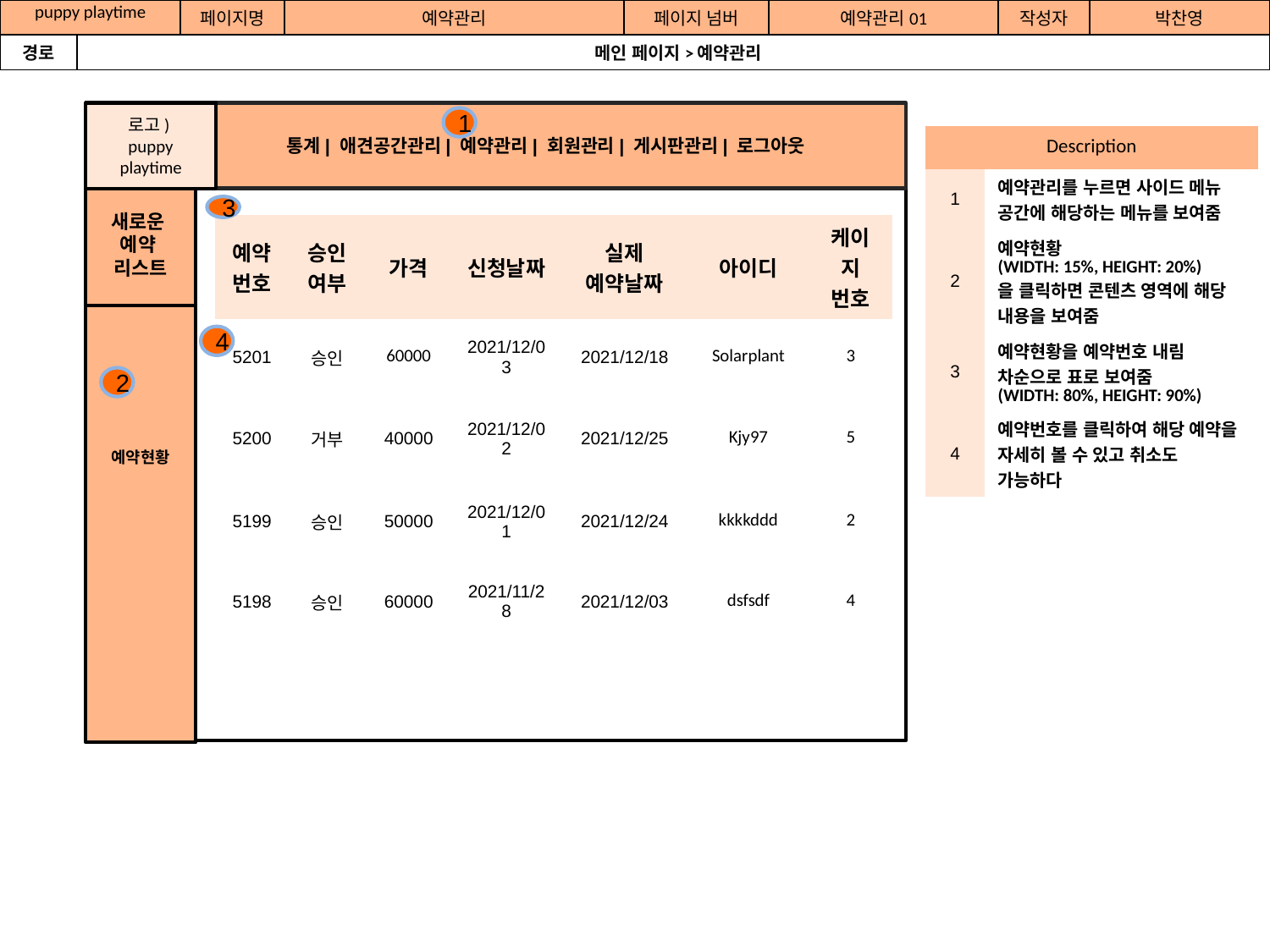

| puppy playtime |  | 페이지명 | 예약관리 | 페이지 넘버 | 예약관리01 | 작성자 | 박찬영 |
| --- | --- | --- | --- | --- | --- | --- | --- |
| 경로 | 메인 페이지>예약관리 |  |  |  |  |  |  |

로고)
puppy
playtime
통계| 애견공간관리| 예약관리| 회원관리| 게시판관리| 로그아웃
1
| Description |  |
| --- | --- |
| 1 | 예약관리를 누르면 사이드 메뉴 공간에 해당하는 메뉴를 보여줌 |
| 2 | 예약현황 (WIDTH: 15%, HEIGHT: 20%) 을 클릭하면 콘텐츠 영역에 해당 내용을 보여줌 |
| 3 | 예약현황을 예약번호 내림 차순으로 표로 보여줌 (WIDTH: 80%, HEIGHT: 90%) |
| 4 | 예약번호를 클릭하여 해당 예약을 자세히 볼 수 있고 취소도 가능하다 |
새로운
예약
리스트

3
예약현황

| 예약번호 | 승인여부 | 가격 | 신청날짜 | 실제 예약날짜 | 아이디 | 케이지 번호 |
| --- | --- | --- | --- | --- | --- | --- |
| 5201 | 승인 | 60000 | 2021/12/03 | 2021/12/18 | Solarplant | 3 |
| 5200 | 거부 | 40000 | 2021/12/02 | 2021/12/25 | Kjy97 | 5 |
| 5199 | 승인 | 50000 | 2021/12/01 | 2021/12/24 | kkkkddd | 2 |
| 5198 | 승인 | 60000 | 2021/11/28 | 2021/12/03 | dsfsdf | 4 |
4
2